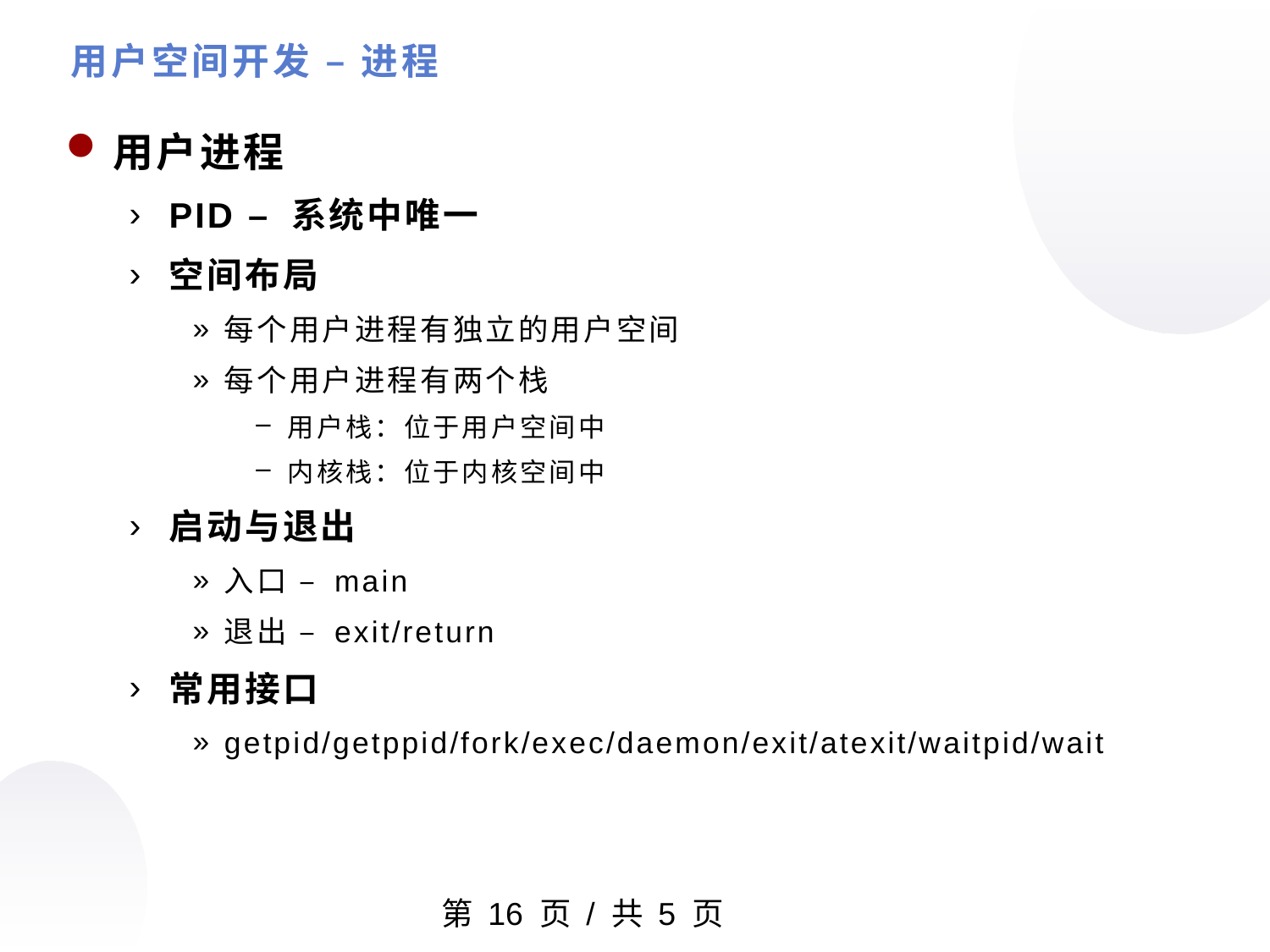

用户空间开发 – 进程

用户进程
PID – 系统中唯一
空间布局
每个用户进程有独立的用户空间
每个用户进程有两个栈
用户栈：位于用户空间中
内核栈：位于内核空间中
启动与退出
入口 – main
退出 – exit/return
常用接口
getpid/getppid/fork/exec/daemon/exit/atexit/waitpid/wait

第 16 页 / 共 5 页